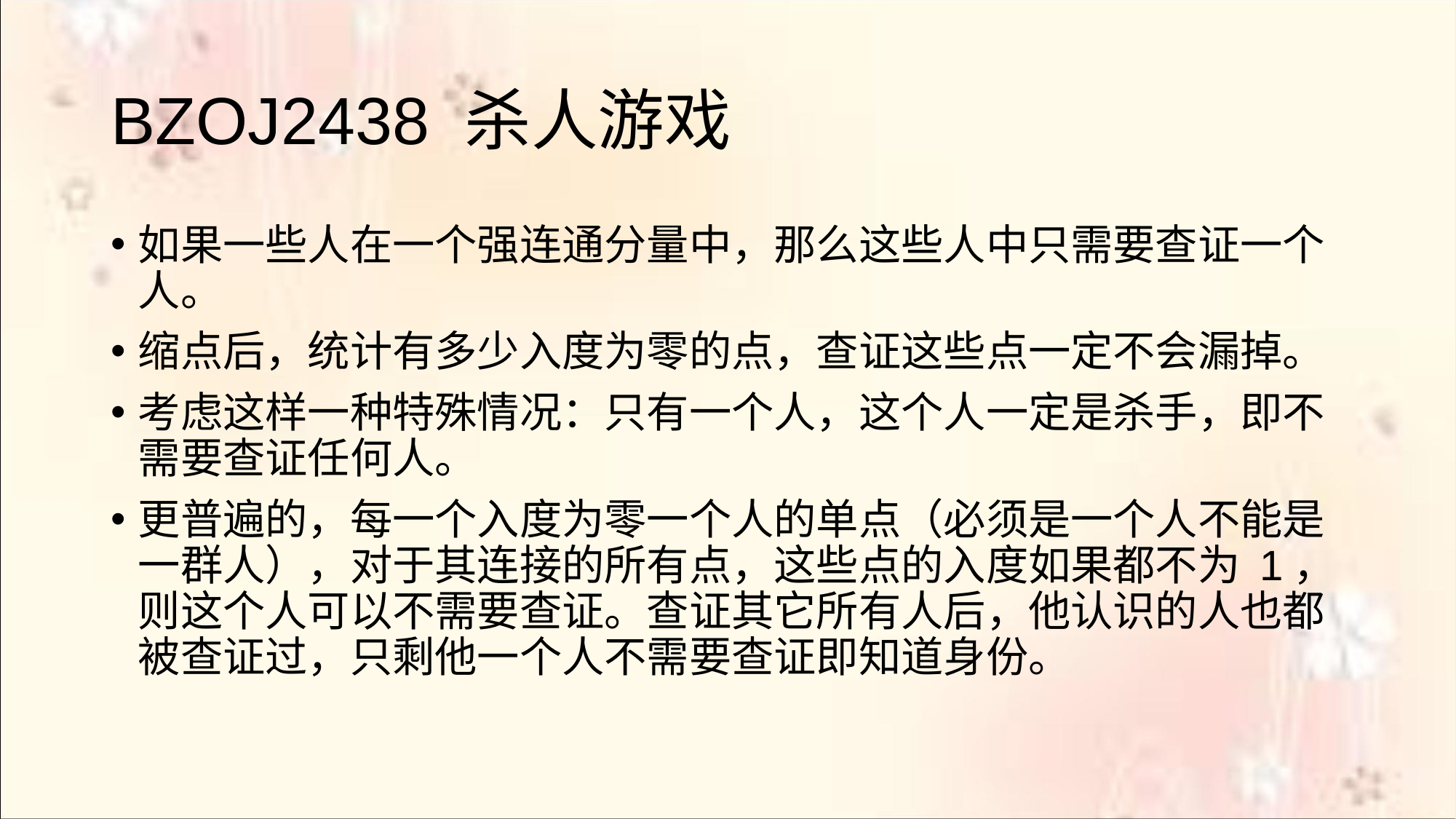

# BZOJ2438 杀人游戏
如果一些人在一个强连通分量中，那么这些人中只需要查证一个人。
缩点后，统计有多少入度为零的点，查证这些点一定不会漏掉。
考虑这样一种特殊情况：只有一个人，这个人一定是杀手，即不需要查证任何人。
更普遍的，每一个入度为零一个人的单点（必须是一个人不能是一群人），对于其连接的所有点，这些点的入度如果都不为 1，则这个人可以不需要查证。查证其它所有人后，他认识的人也都被查证过，只剩他一个人不需要查证即知道身份。